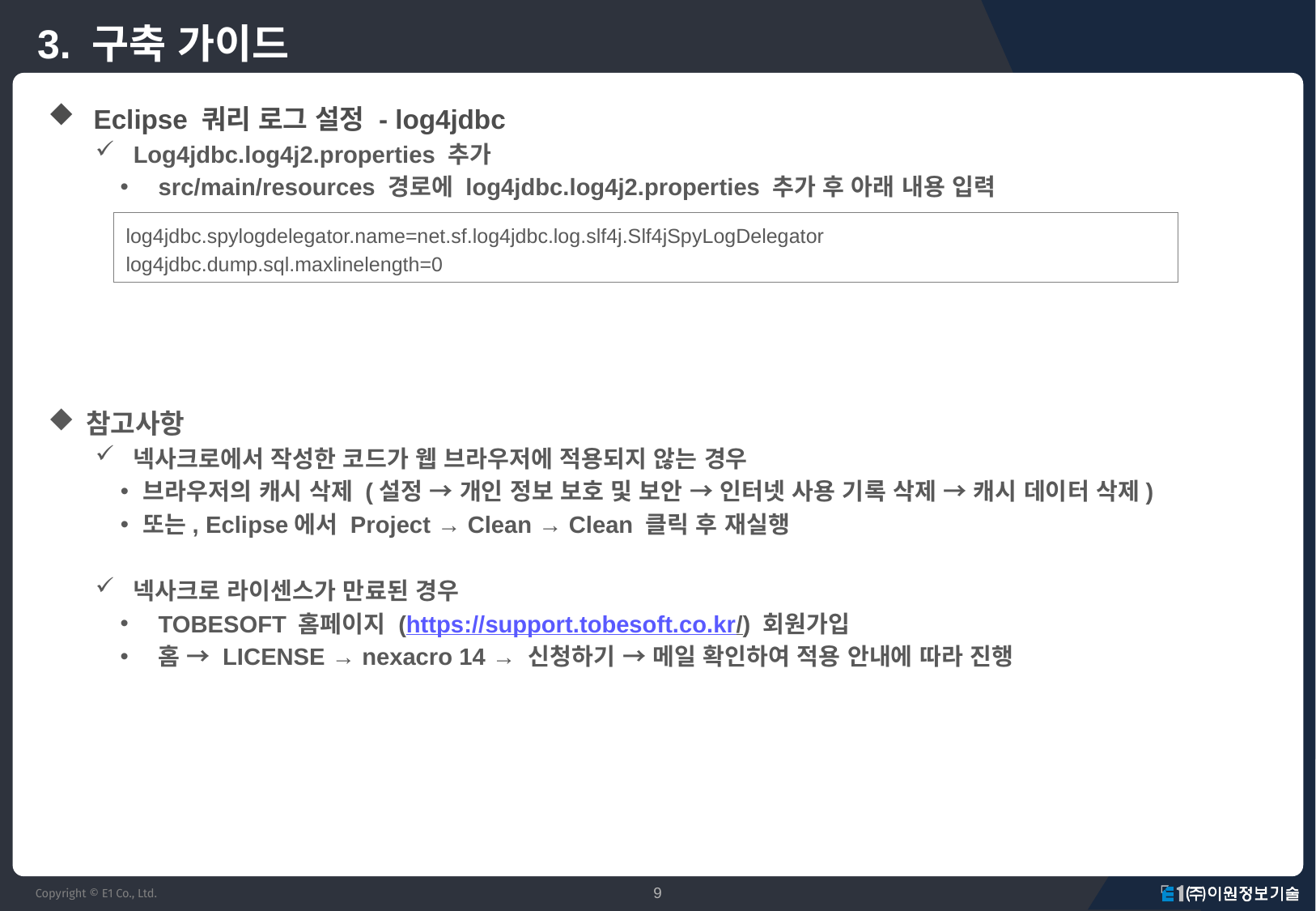

# 3. 구축 가이드
Eclipse 쿼리 로그 설정 - log4jdbc
Log4jdbc.log4j2.properties 추가
src/main/resources 경로에 log4jdbc.log4j2.properties 추가 후 아래 내용 입력
log4jdbc.spylogdelegator.name=net.sf.log4jdbc.log.slf4j.Slf4jSpyLogDelegator
log4jdbc.dump.sql.maxlinelength=0
참고사항
넥사크로에서 작성한 코드가 웹 브라우저에 적용되지 않는 경우
브라우저의 캐시 삭제 (설정 → 개인 정보 보호 및 보안 → 인터넷 사용 기록 삭제 → 캐시 데이터 삭제)
또는, Eclipse에서 Project → Clean → Clean 클릭 후 재실행

넥사크로 라이센스가 만료된 경우
TOBESOFT 홈페이지 (https://support.tobesoft.co.kr/) 회원가입
홈 → LICENSE → nexacro 14 → 신청하기 → 메일 확인하여 적용 안내에 따라 진행
9